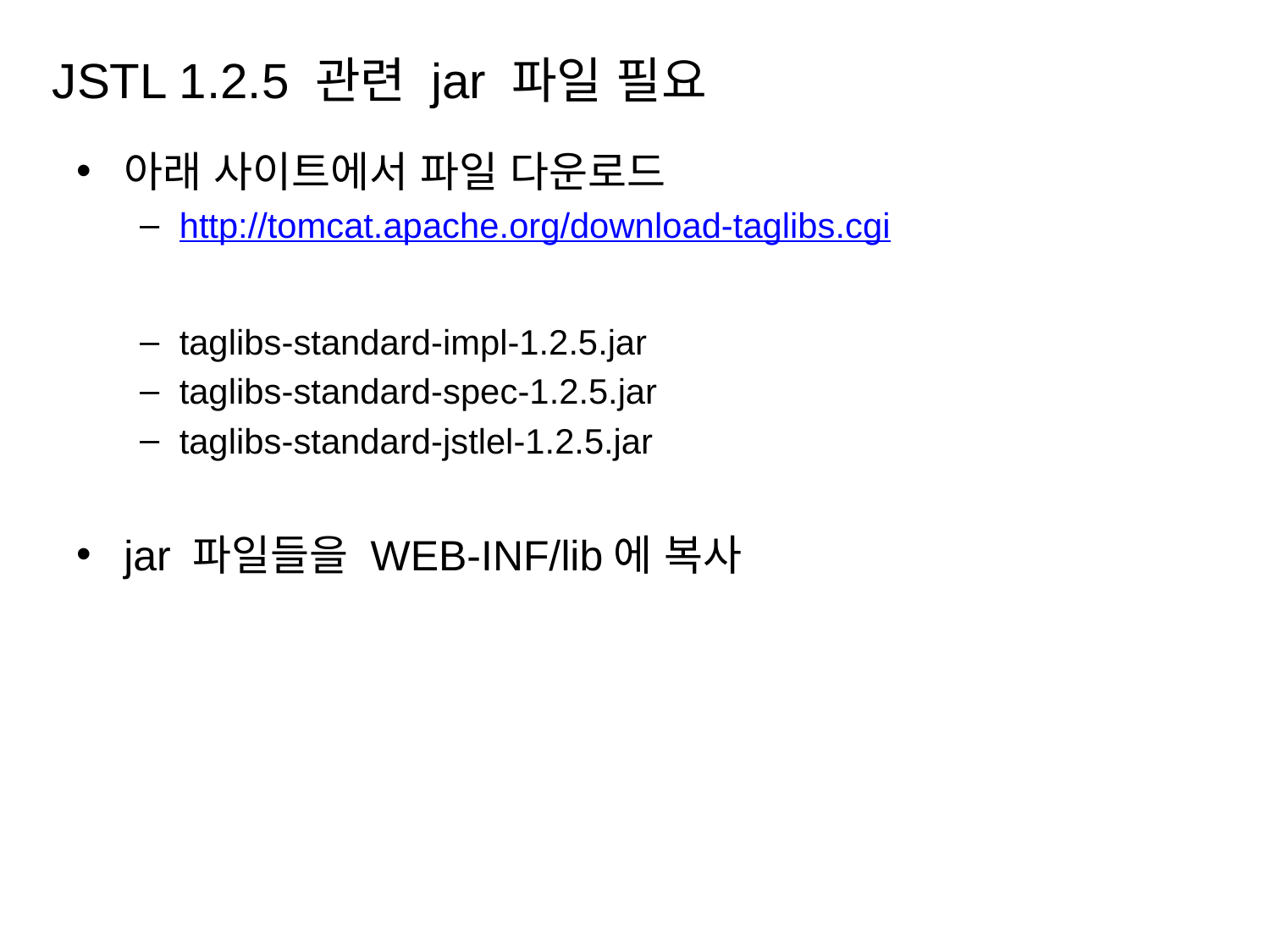

# JSTL 1.2.5 관련 jar 파일 필요
아래 사이트에서 파일 다운로드
http://tomcat.apache.org/download-taglibs.cgi

taglibs-standard-impl-1.2.5.jar
taglibs-standard-spec-1.2.5.jar
taglibs-standard-jstlel-1.2.5.jar

jar 파일들을 WEB-INF/lib에 복사